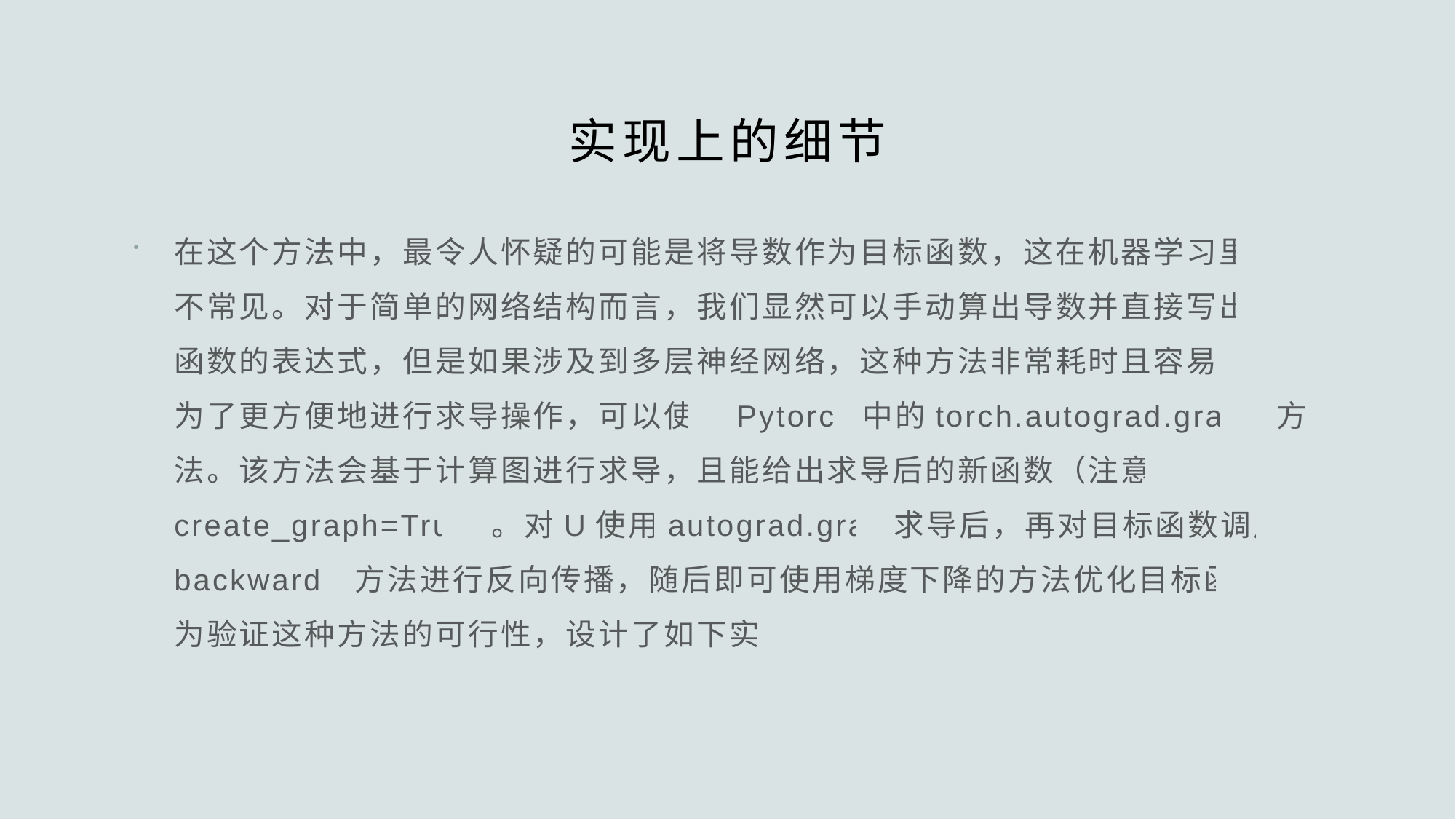

# 实现上的细节
在这个方法中，最令人怀疑的可能是将导数作为目标函数，这在机器学习里边并不常见。对于简单的网络结构而言，我们显然可以手动算出导数并直接写出目标函数的表达式，但是如果涉及到多层神经网络，这种方法非常耗时且容易出错。为了更方便地进行求导操作，可以使用Pytorch中的torch.autograd.grad()方法。该方法会基于计算图进行求导，且能给出求导后的新函数（注意设置create_graph=True)。对U使用autograd.grad求导后，再对目标函数调用backward()方法进行反向传播，随后即可使用梯度下降的方法优化目标函数。为验证这种方法的可行性，设计了如下实验。